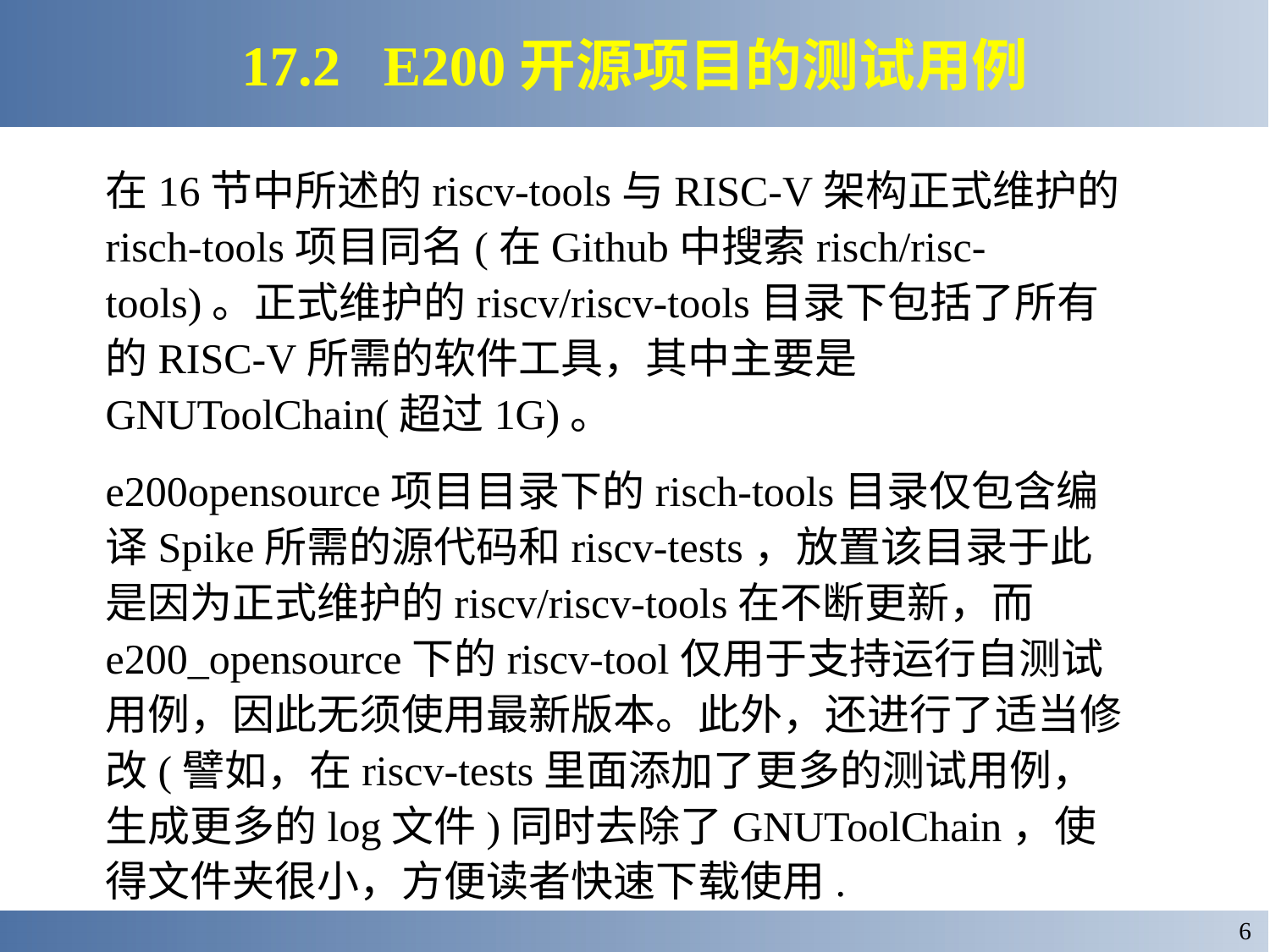

17.2   E200开源项目的测试用例
在16节中所述的riscv-tools与RISC-V架构正式维护的risch-tools项目同名(在Github中搜索risch/risc-tools)。正式维护的riscv/riscv-tools目录下包括了所有的RISC-V所需的软件工具，其中主要是GNUToolChain(超过1G)。
e200opensource项目目录下的risch-tools目录仅包含编译Spike所需的源代码和riscv-tests，放置该目录于此是因为正式维护的riscv/riscv-tools在不断更新，而e200_opensource下的riscv-tool仅用于支持运行自测试用例，因此无须使用最新版本。此外，还进行了适当修改(譬如，在riscv-tests里面添加了更多的测试用例，生成更多的log文件)同时去除了GNUToolChain，使得文件夹很小，方便读者快速下载使用.